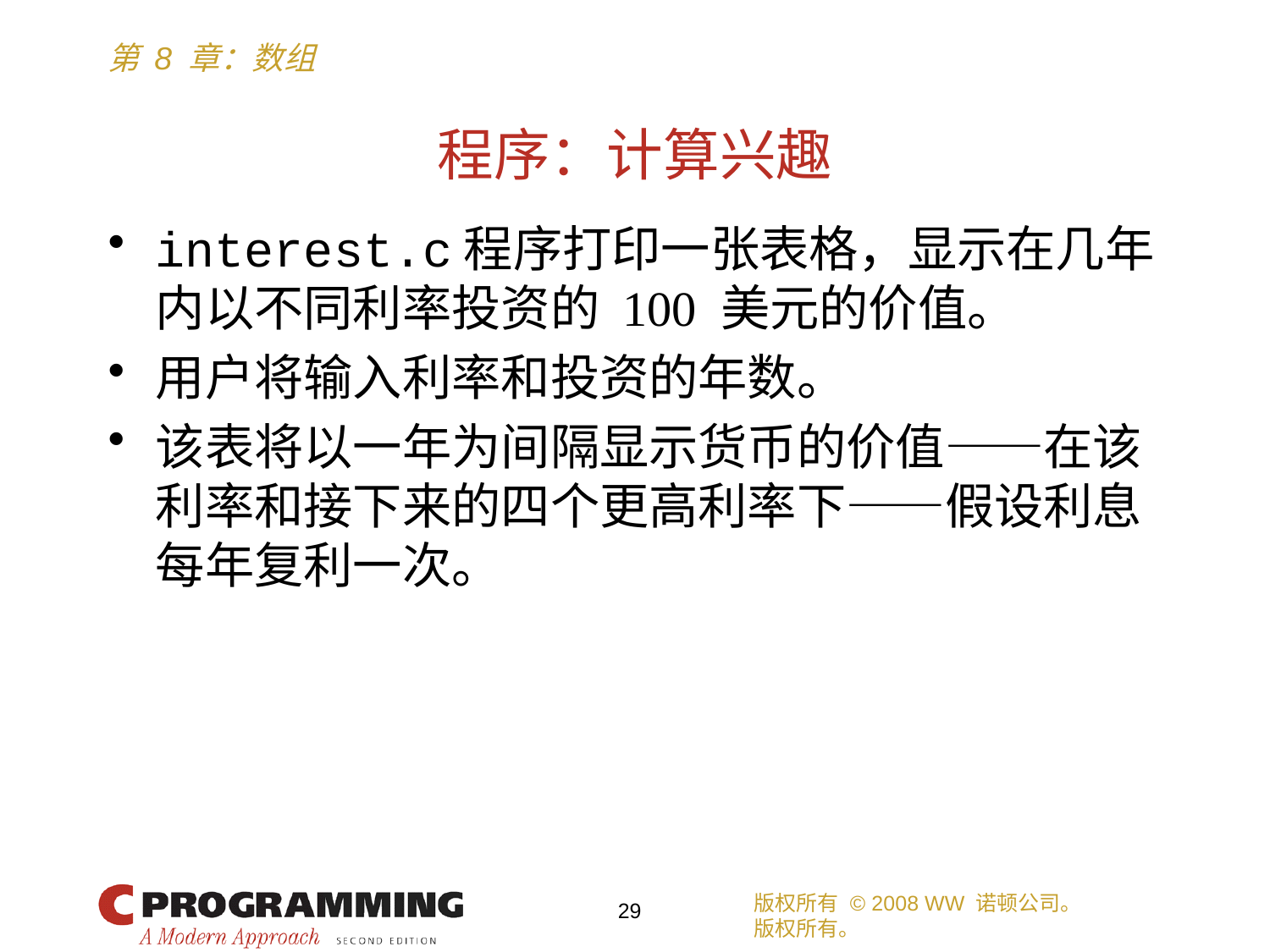

# 程序：计算兴趣
interest.c程序打印一张表格，显示在几年内以不同利率投资的 100 美元的价值。
用户将输入利率和投资的年数。
该表将以一年为间隔显示货币的价值——在该利率和接下来的四个更高利率下——假设利息每年复利一次。
版权所有 © 2008 WW 诺顿公司。
版权所有。
29